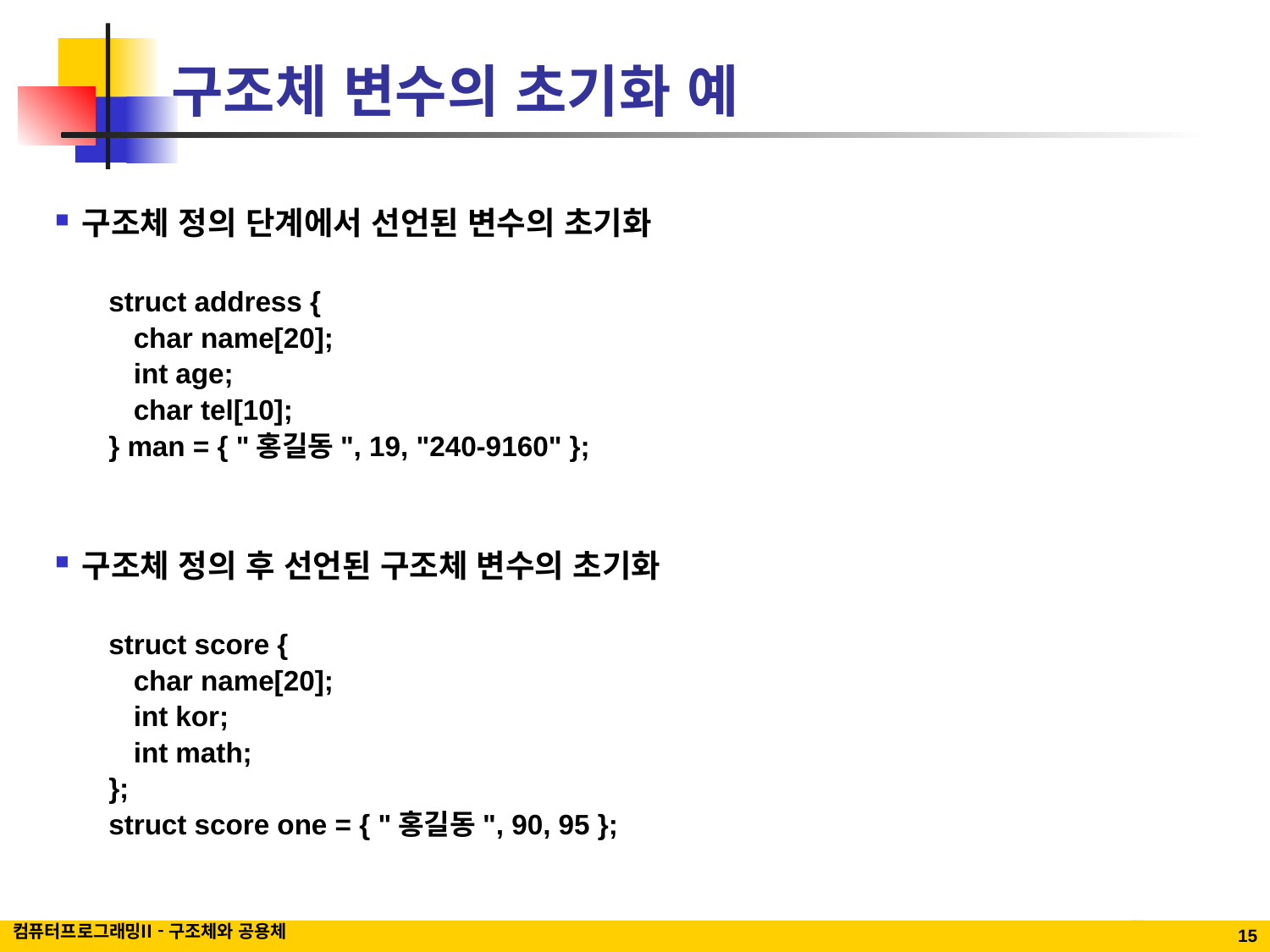

# 구조체 변수의 초기화 예
구조체 정의 단계에서 선언된 변수의 초기화

struct address {
	char name[20];
	int age;
	char tel[10];
} man = { "홍길동", 19, "240-9160" };

구조체 정의 후 선언된 구조체 변수의 초기화

struct score {
	char name[20];
	int kor;
 	int math;
};
struct score one = { "홍길동", 90, 95 };

컴퓨터프로그래밍II - 구조체와 공용체
15